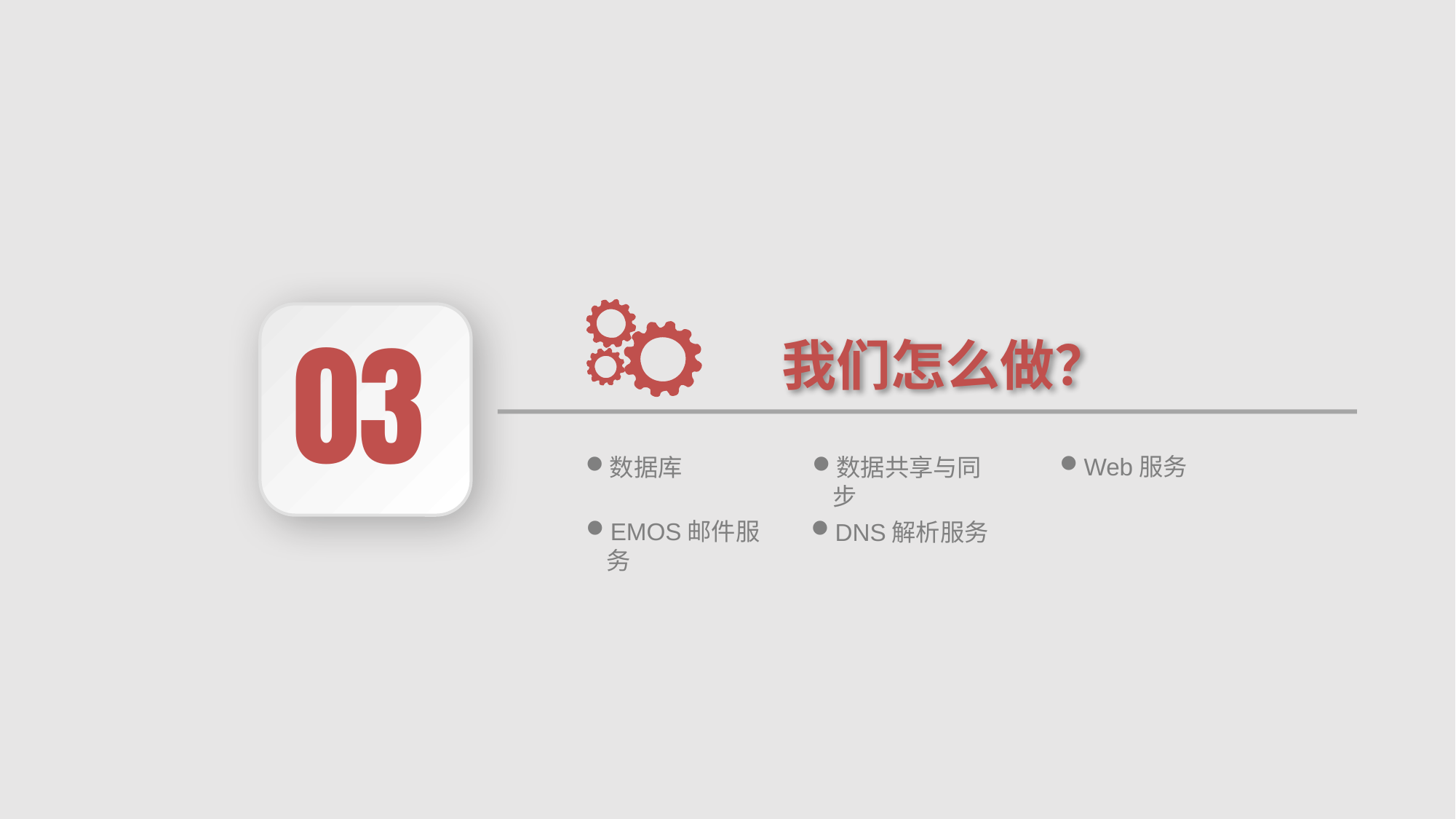

03
我们怎么做？

Web服务
数据库
数据共享与同步
EMOS邮件服务
DNS解析服务